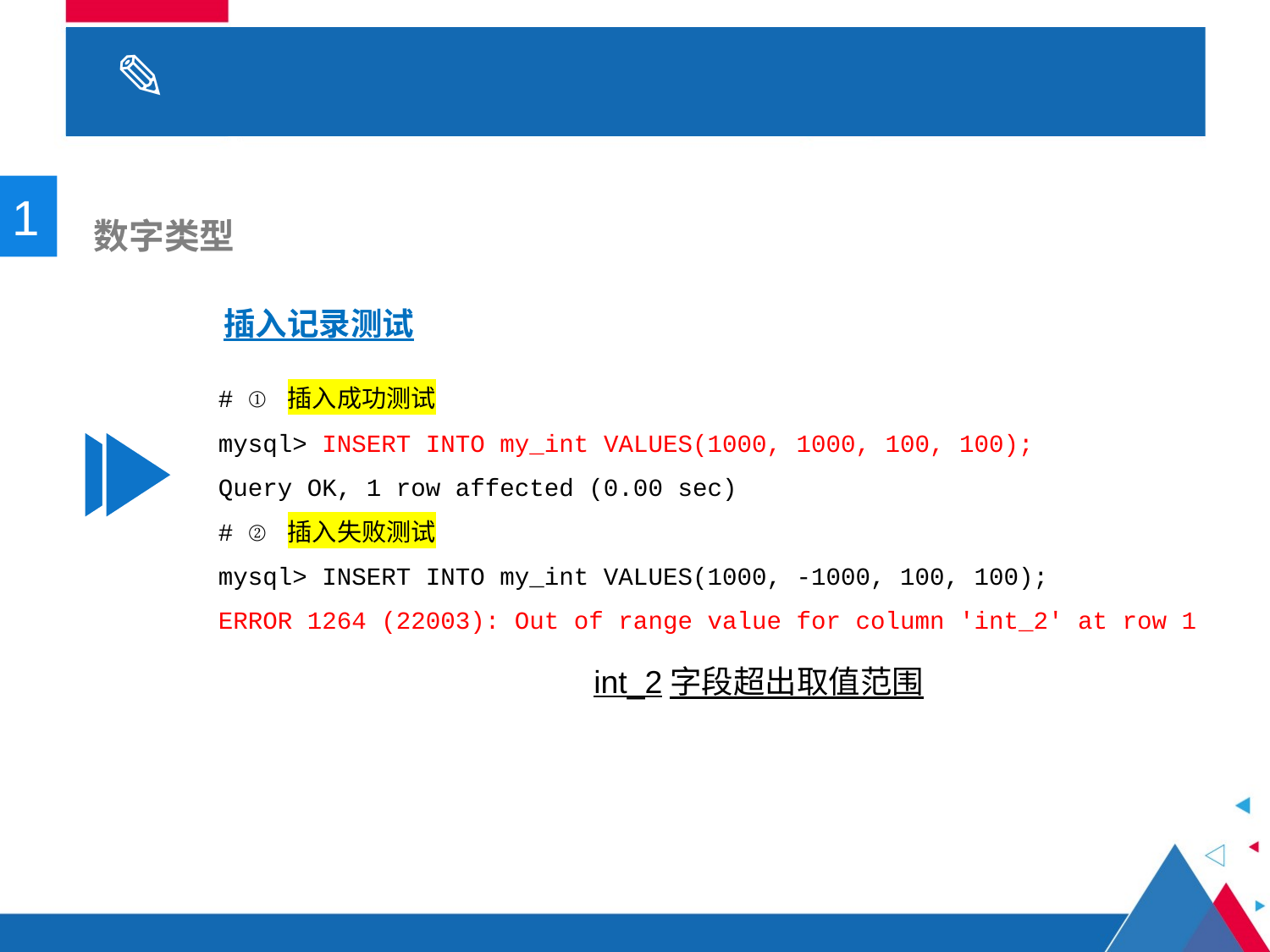

# 3.1 数据类型

1
  数字类型
插入记录测试
# ① 插入成功测试
mysql> INSERT INTO my_int VALUES(1000, 1000, 100, 100);
Query OK, 1 row affected (0.00 sec)
# ② 插入失败测试
mysql> INSERT INTO my_int VALUES(1000, -1000, 100, 100);
ERROR 1264 (22003): Out of range value for column 'int_2' at row 1

int_2字段超出取值范围